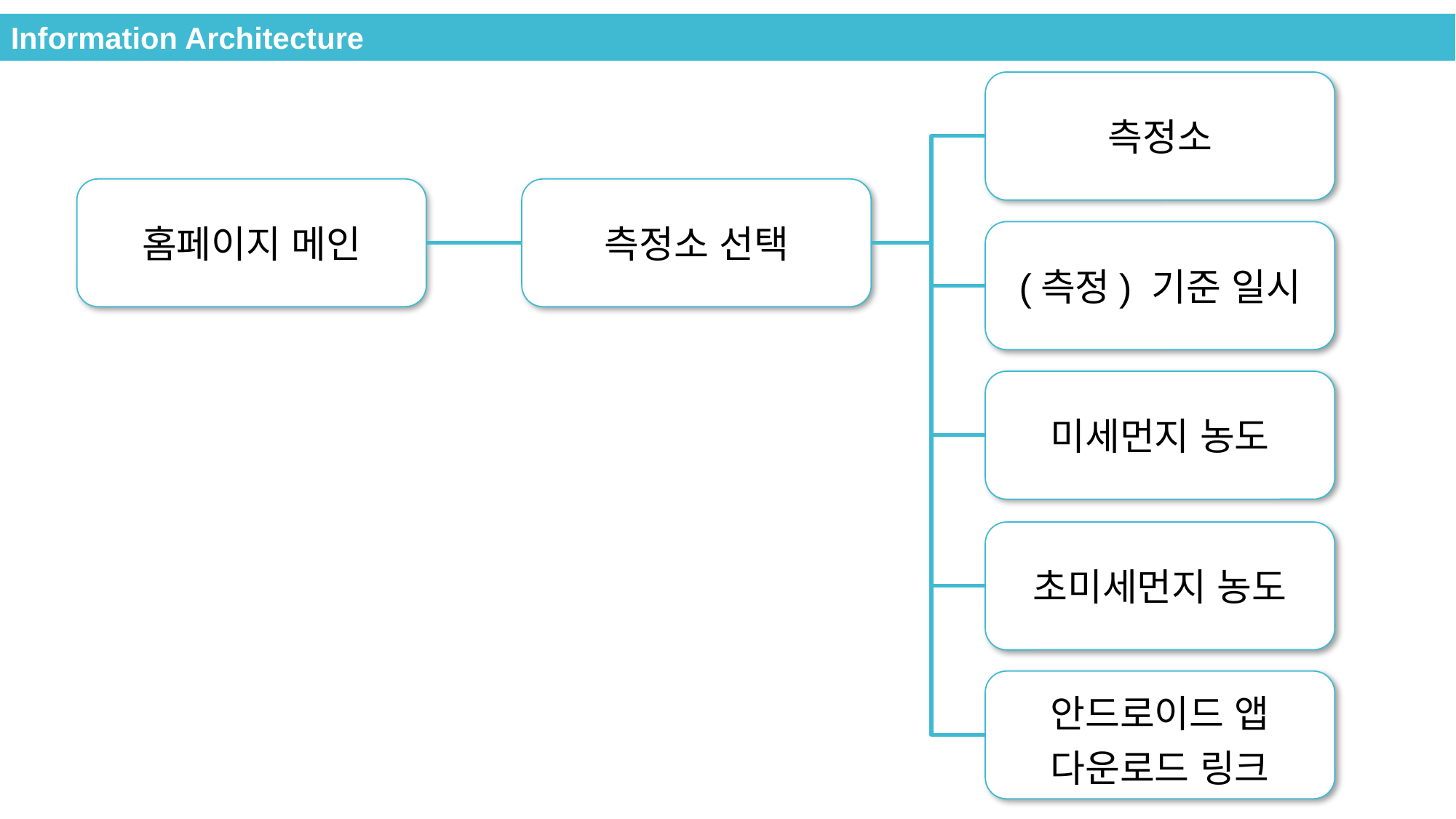

Information Architecture
측정소
홈페이지 메인
측정소 선택
(측정) 기준 일시
미세먼지 농도
초미세먼지 농도
안드로이드 앱
다운로드 링크